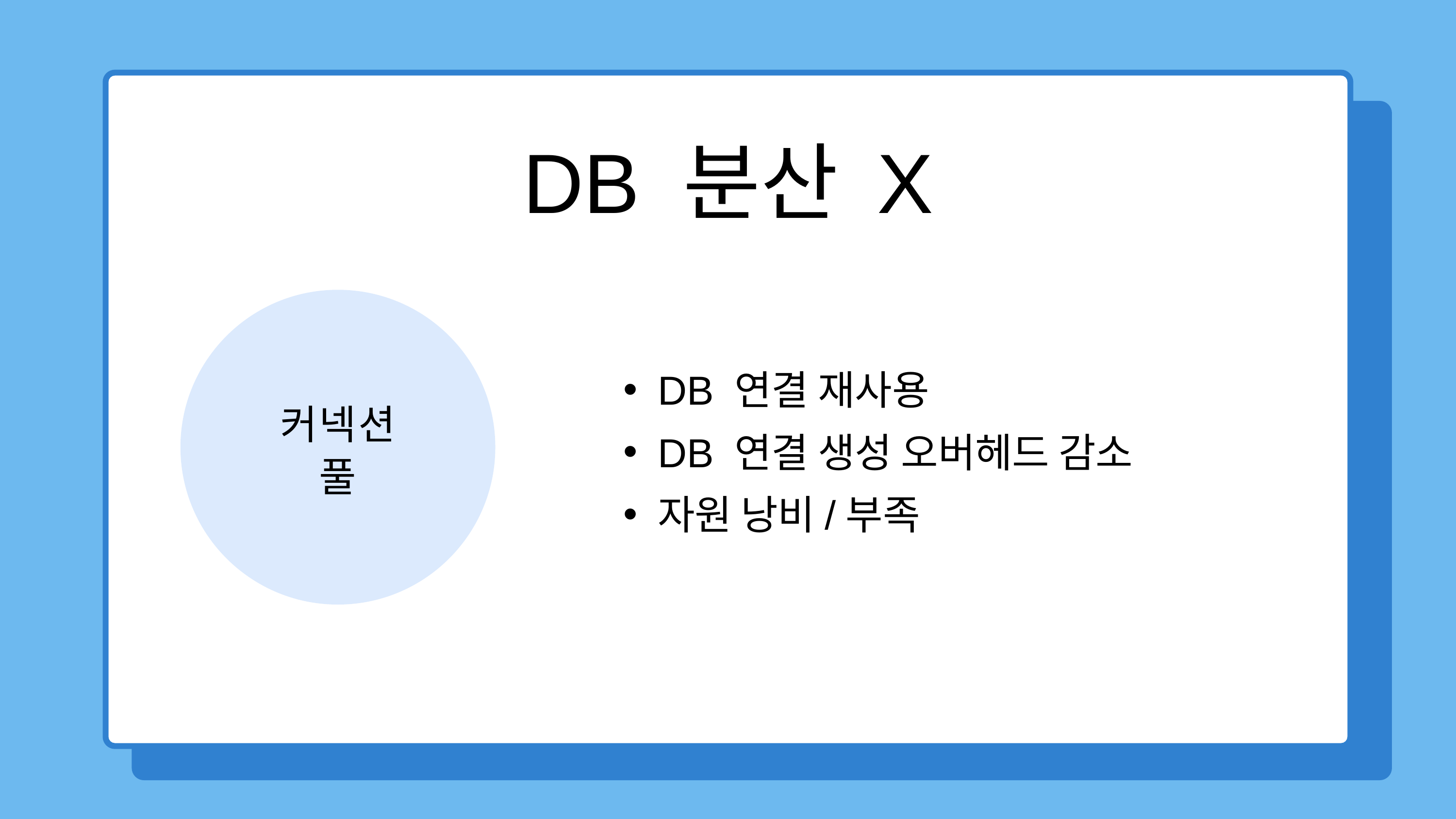

DB 분산 X

DB 연결 재사용
DB 연결 생성 오버헤드 감소
자원 낭비/부족
커넥션
풀